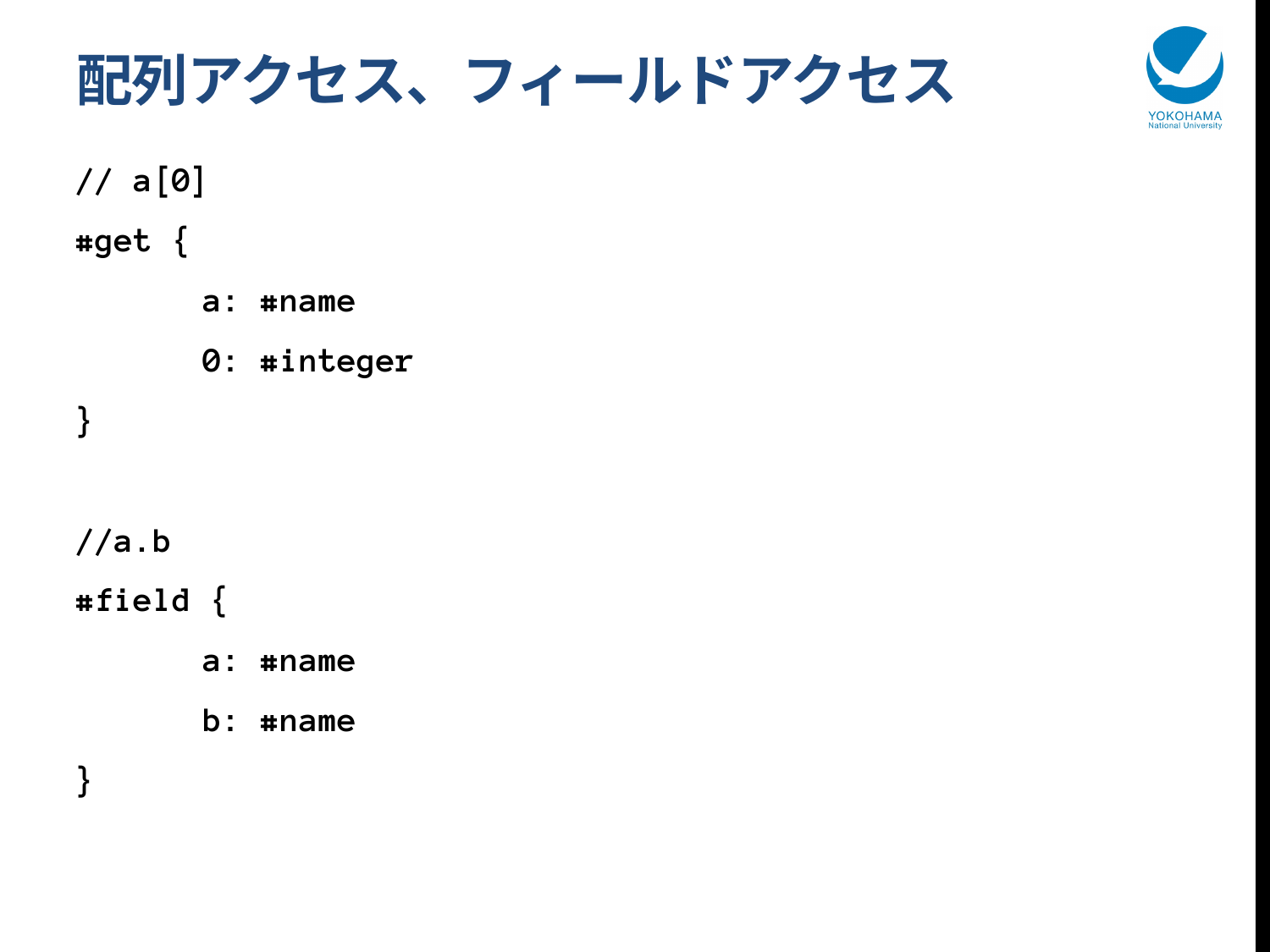

# 配列アクセス、フィールドアクセス
// a[0]
#get {
	a: #name
	0: #integer
}

//a.b
#field {
	a: #name
	b: #name
}